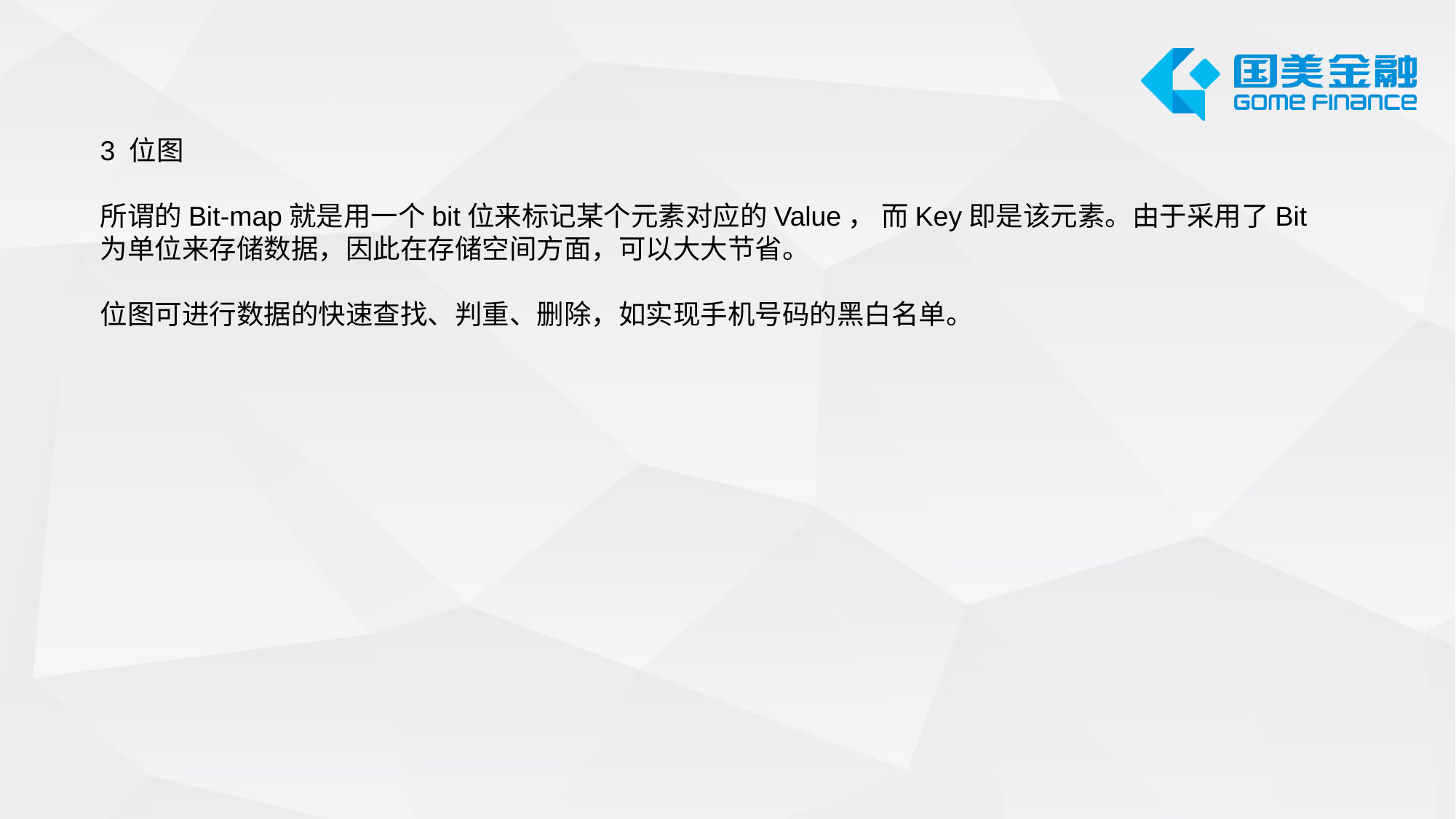

3 位图

所谓的Bit-map就是用一个bit位来标记某个元素对应的Value， 而Key即是该元素。由于采用了Bit为单位来存储数据，因此在存储空间方面，可以大大节省。

位图可进行数据的快速查找、判重、删除，如实现手机号码的黑白名单。